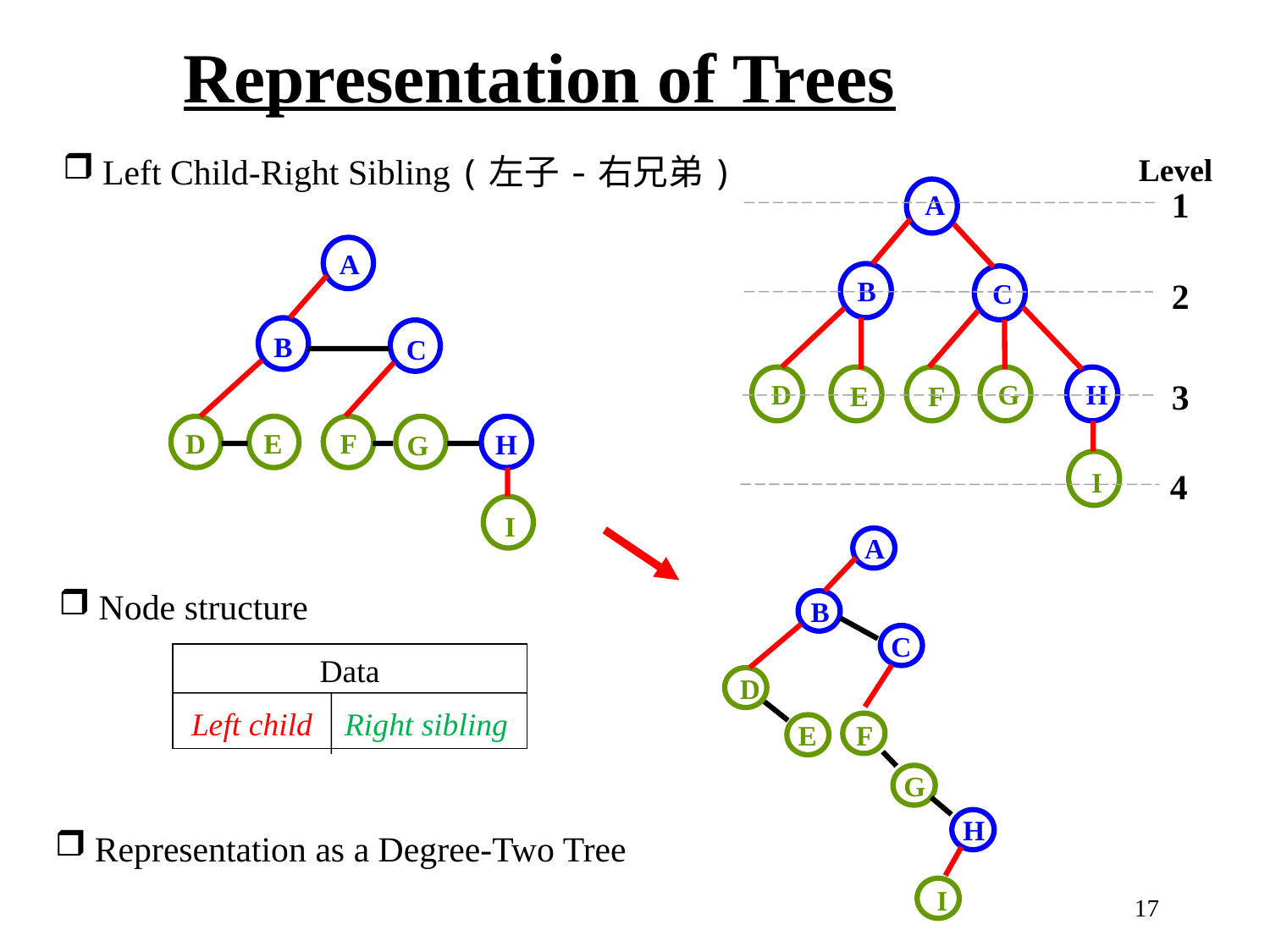

Representation of Trees
Level
1

A

B
2
C

3
D
G
H
E
F

4
I

 Left Child-Right Sibling (左子-右兄弟)

A

B
C

D
E
F
H
G

I
A

B

C

D

E
F

G

H

I

 Node structure
Data
Left child    Right sibling

 Representation as a Degree-Two Tree
17